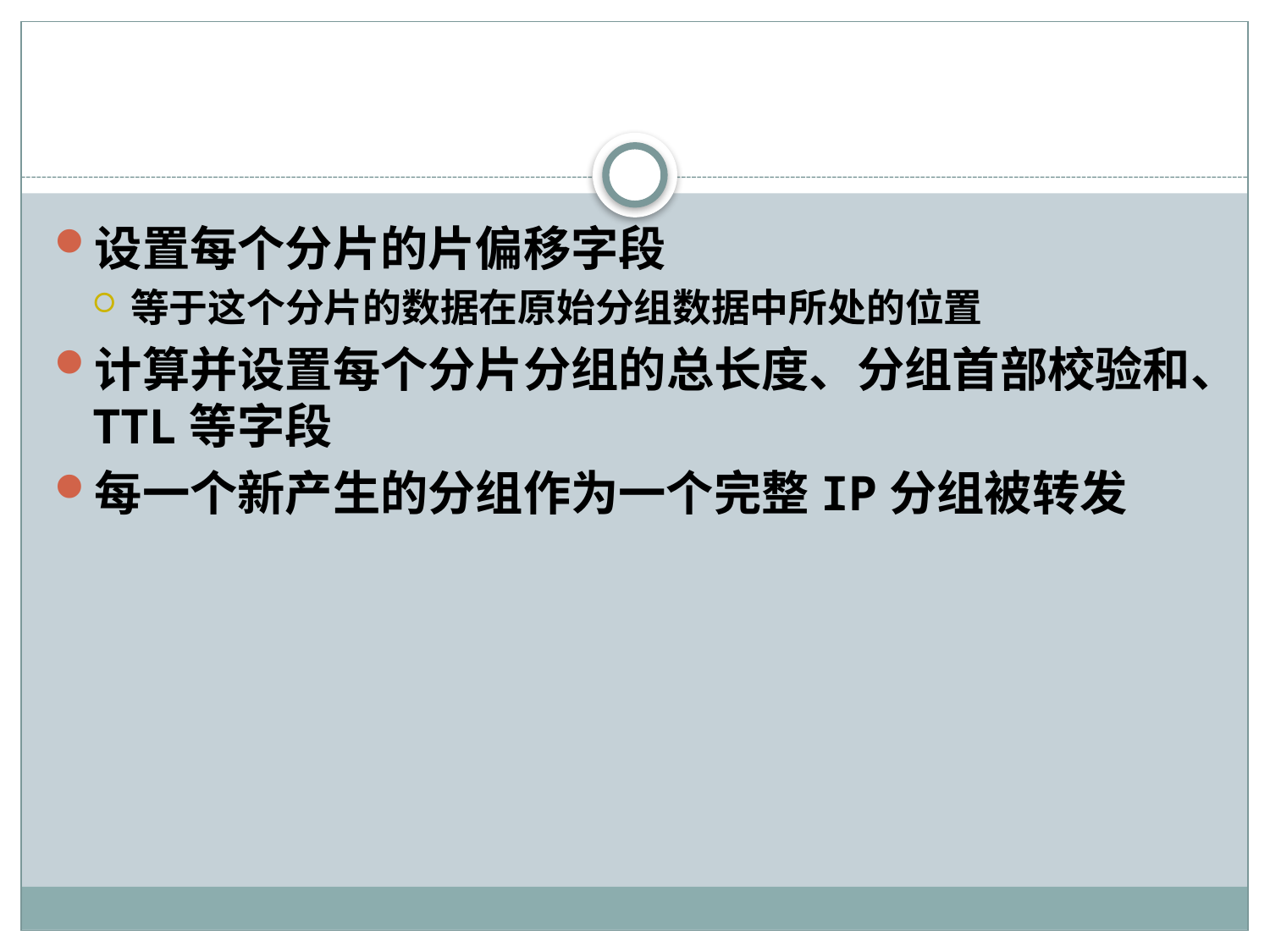

#
设置每个分片的片偏移字段
等于这个分片的数据在原始分组数据中所处的位置
计算并设置每个分片分组的总长度、分组首部校验和、TTL等字段
每一个新产生的分组作为一个完整IP分组被转发